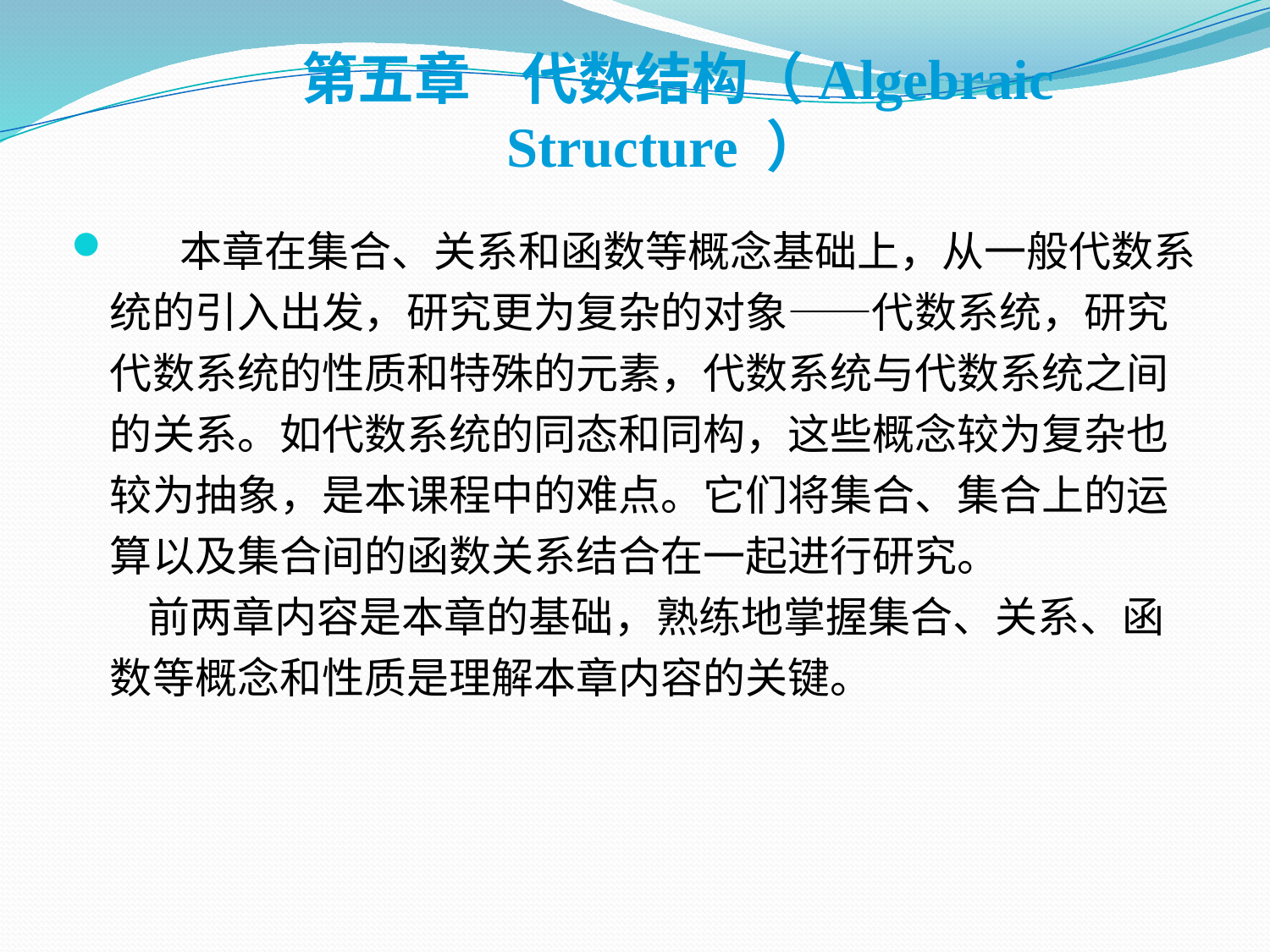

第五章    代数结构（Algebraic Structure ）
      本章在集合、关系和函数等概念基础上，从一般代数系统的引入出发，研究更为复杂的对象——代数系统，研究代数系统的性质和特殊的元素，代数系统与代数系统之间的关系。如代数系统的同态和同构，这些概念较为复杂也较为抽象，是本课程中的难点。它们将集合、集合上的运算以及集合间的函数关系结合在一起进行研究。
    前两章内容是本章的基础，熟练地掌握集合、关系、函数等概念和性质是理解本章内容的关键。